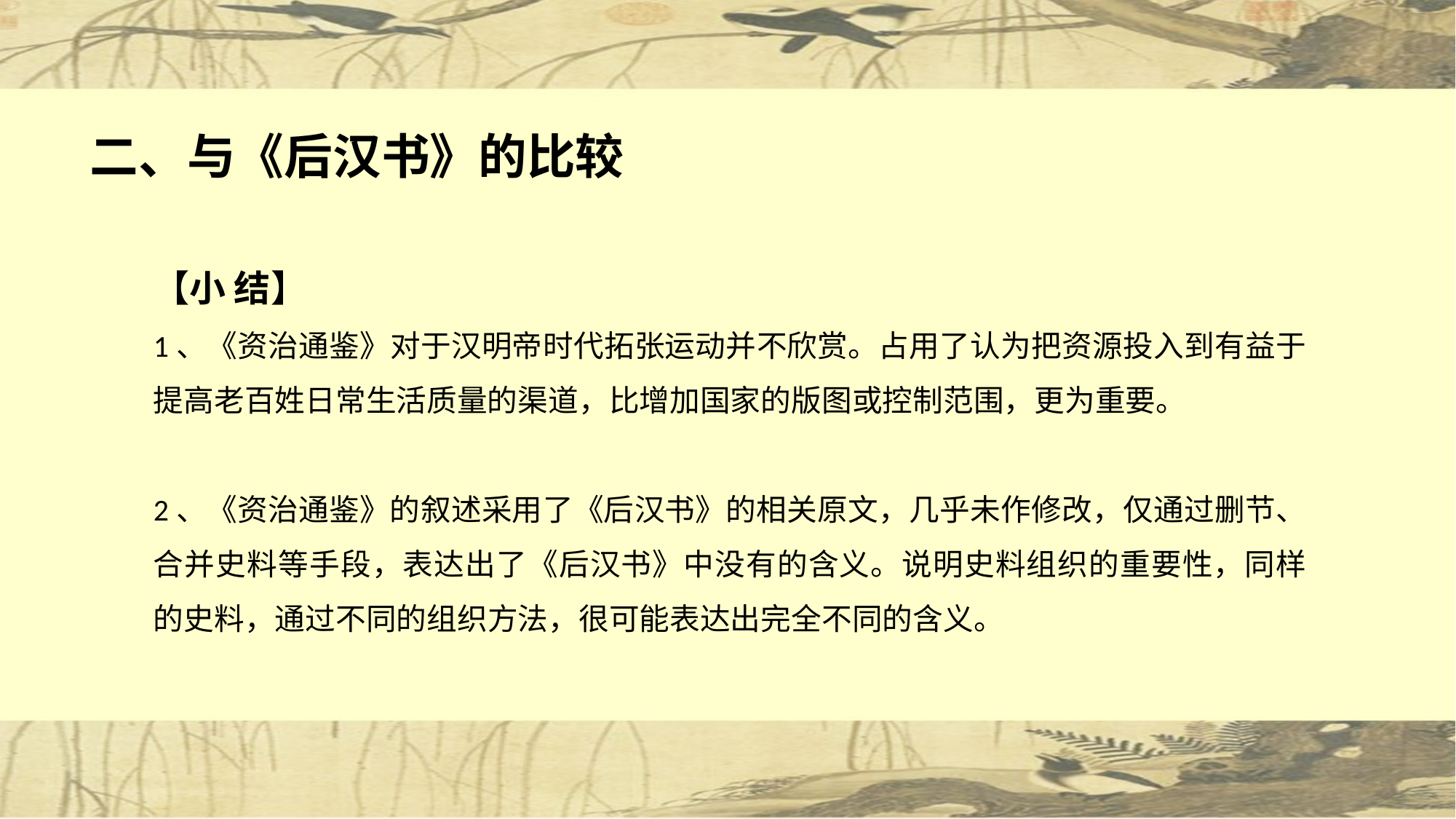

二、与《后汉书》的比较
【小 结】
1、《资治通鉴》对于汉明帝时代拓张运动并不欣赏。占用了认为把资源投入到有益于提高老百姓日常生活质量的渠道，比增加国家的版图或控制范围，更为重要。

2、《资治通鉴》的叙述采用了《后汉书》的相关原文，几乎未作修改，仅通过删节、合并史料等手段，表达出了《后汉书》中没有的含义。说明史料组织的重要性，同样的史料，通过不同的组织方法，很可能表达出完全不同的含义。